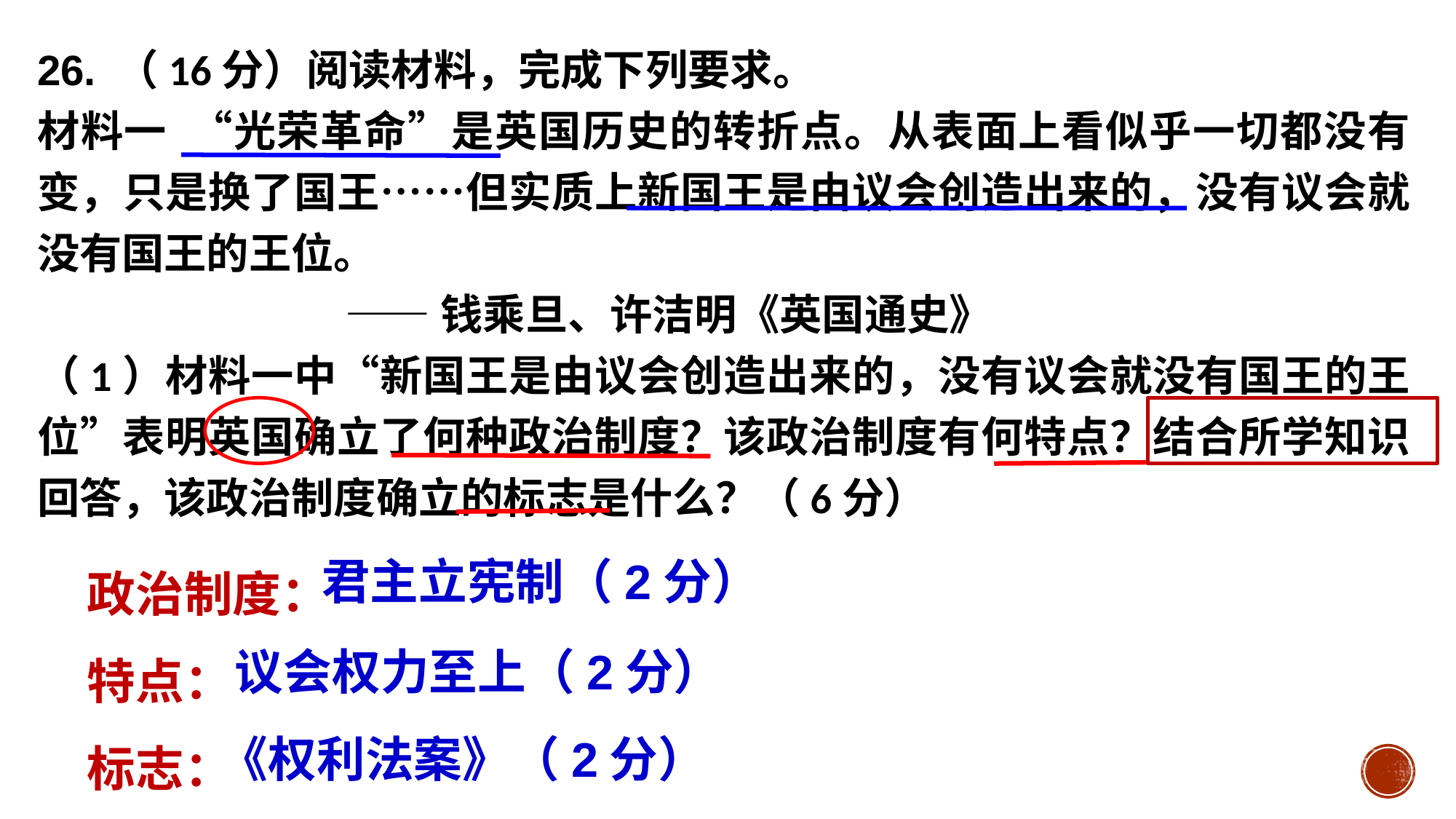

26. （16分）阅读材料，完成下列要求。
材料一  “光荣革命”是英国历史的转折点。从表面上看似乎一切都没有变，只是换了国王……但实质上新国王是由议会创造出来的，没有议会就没有国王的王位。
                                ——钱乘旦、许洁明《英国通史》
（1）材料一中“新国王是由议会创造出来的，没有议会就没有国王的王位”表明英国确立了何种政治制度？该政治制度有何特点？结合所学知识回答，该政治制度确立的标志是什么？（6分）

政治制度：
特点：
标志：
君主立宪制（2分）
议会权力至上（2分）
《权利法案》（2分）